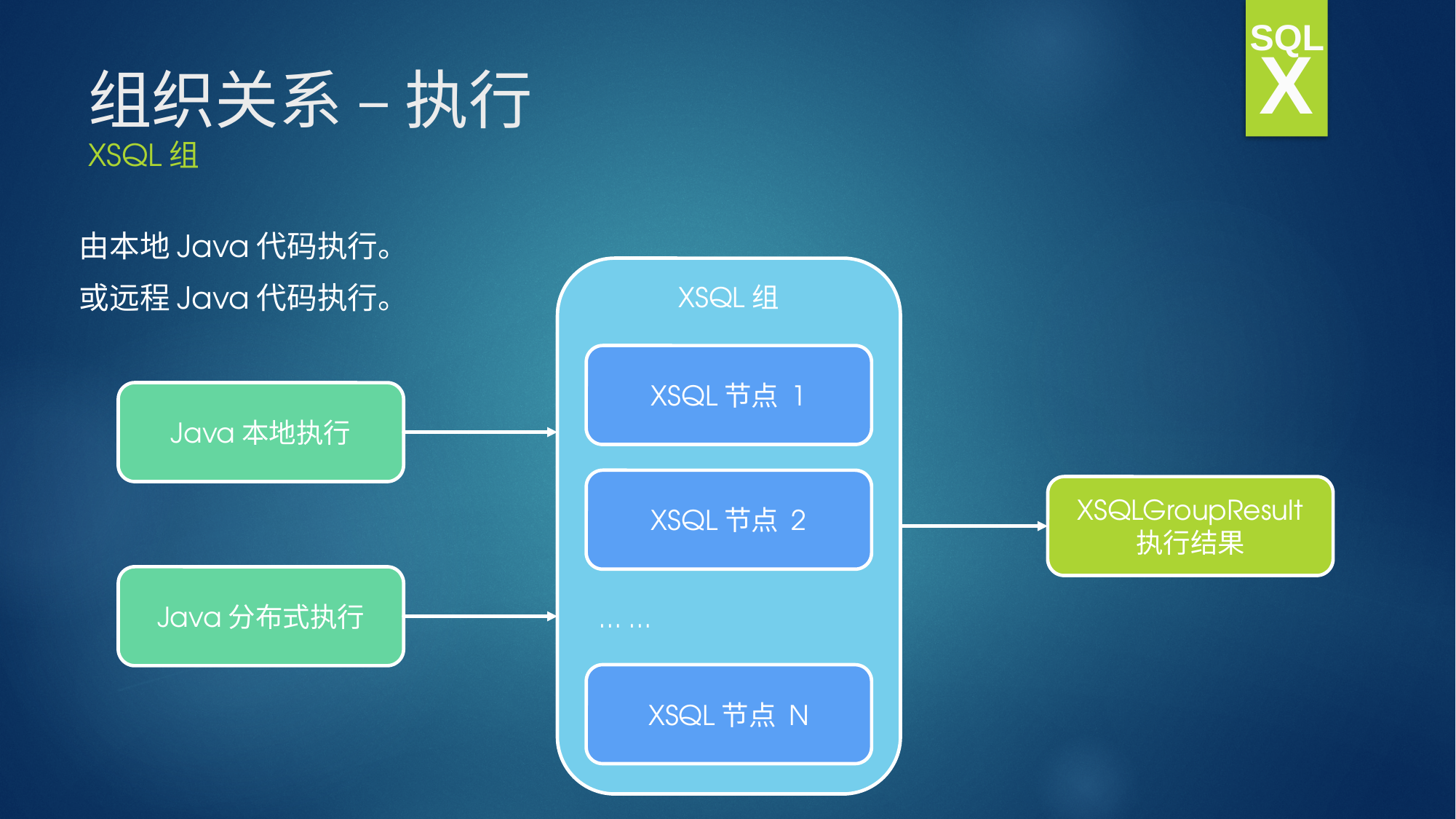

SQL
X
# 组织关系 – 执行 XSQL组
由本地Java代码执行。
或远程Java代码执行。

XSQL组
XSQL节点 1
Java本地执行
XSQL节点 2
XSQLGroupResult
执行结果
Java分布式执行
… …
XSQL节点 N